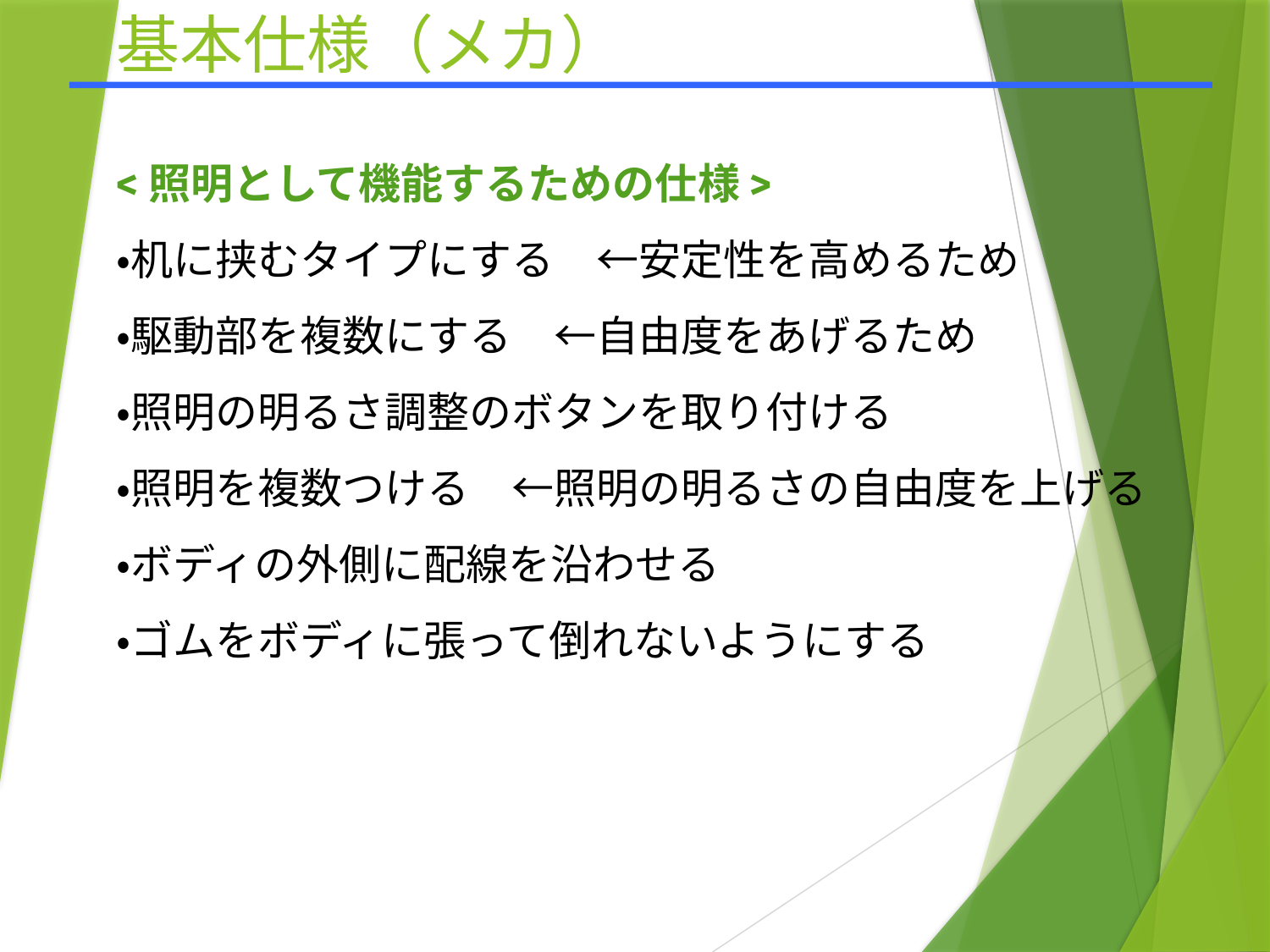

# 基本仕様（メカ）

<照明として機能するための仕様>
・机に挟むタイプにする　←安定性を高めるため
・駆動部を複数にする　←自由度をあげるため
・照明の明るさ調整のボタンを取り付ける
・照明を複数つける　←照明の明るさの自由度を上げる
・ボディの外側に配線を沿わせる
・ゴムをボディに張って倒れないようにする